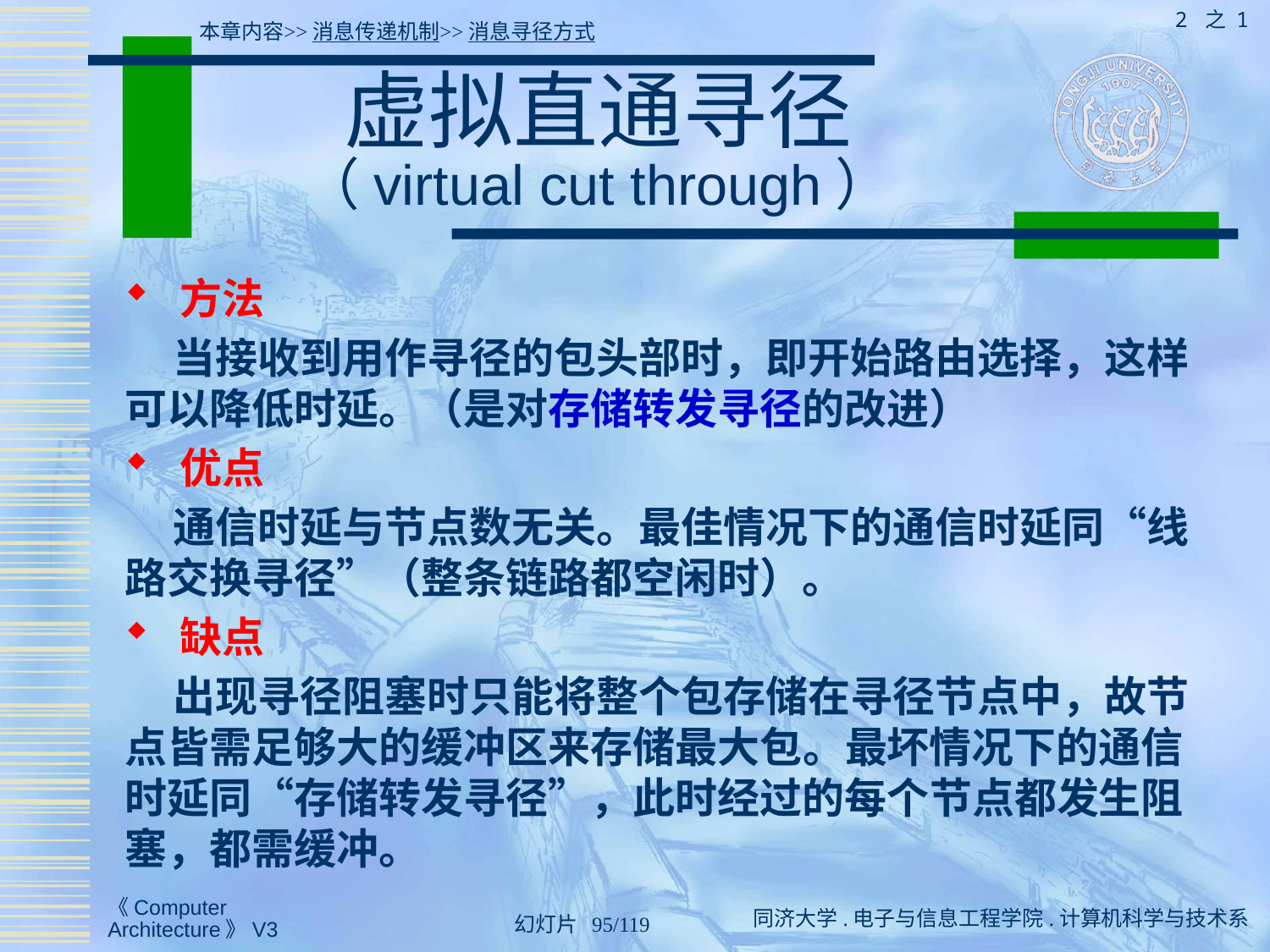

2 之 1
本章内容>>消息传递机制>>消息寻径方式
# 虚拟直通寻径 （virtual cut through）
  方法
    当接收到用作寻径的包头部时，即开始路由选择，这样可以降低时延。（是对存储转发寻径的改进）
  优点
    通信时延与节点数无关。最佳情况下的通信时延同“线路交换寻径”（整条链路都空闲时）。
  缺点
    出现寻径阻塞时只能将整个包存储在寻径节点中，故节点皆需足够大的缓冲区来存储最大包。最坏情况下的通信时延同“存储转发寻径”，此时经过的每个节点都发生阻塞，都需缓冲。